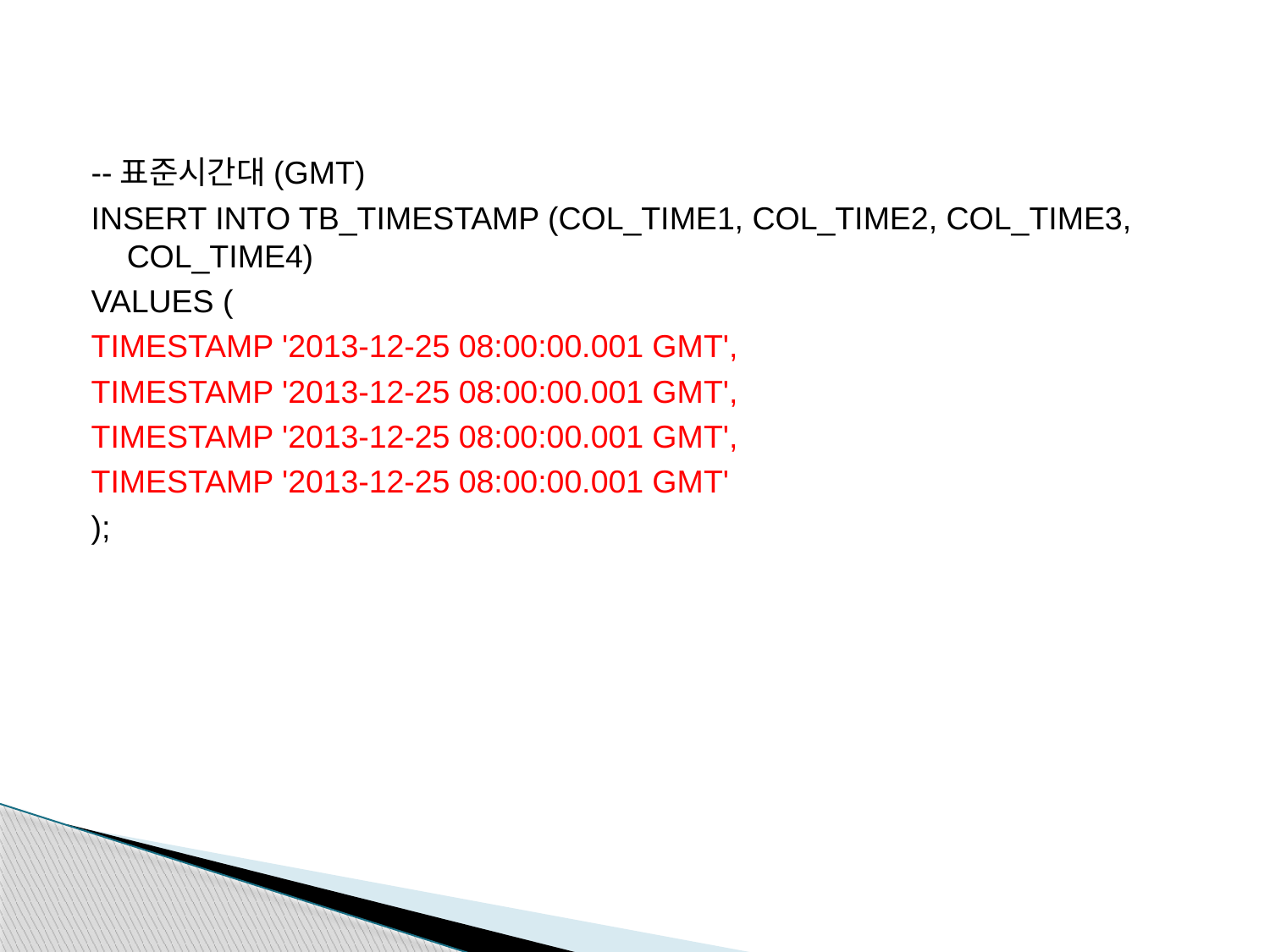

--표준시간대(GMT)
INSERT INTO TB_TIMESTAMP (COL_TIME1, COL_TIME2, COL_TIME3, COL_TIME4)
VALUES (
TIMESTAMP '2013-12-25 08:00:00.001 GMT',
TIMESTAMP '2013-12-25 08:00:00.001 GMT',
TIMESTAMP '2013-12-25 08:00:00.001 GMT',
TIMESTAMP '2013-12-25 08:00:00.001 GMT'
);